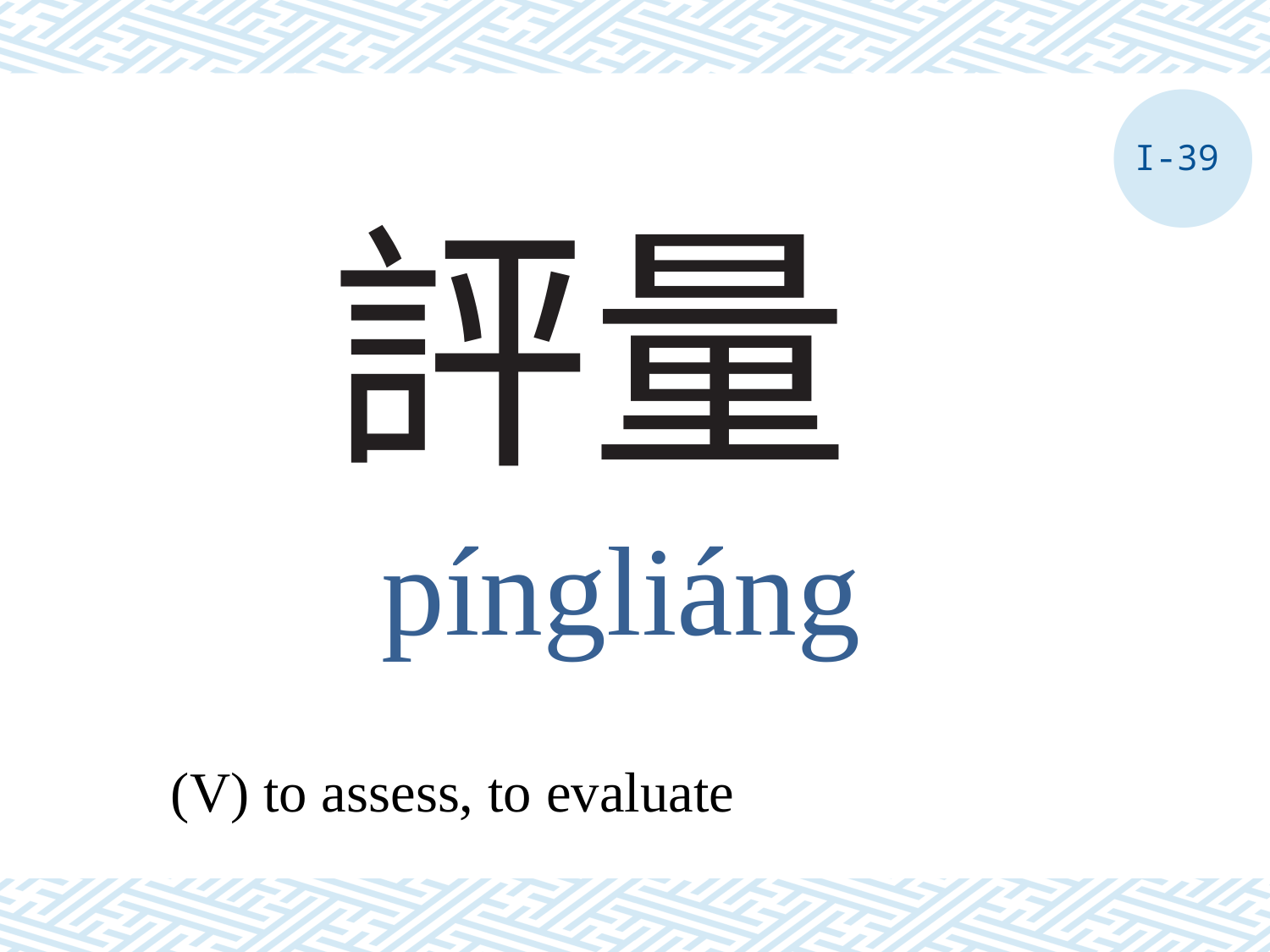

I-39
# 評量
píngliáng
(V) to assess, to evaluate